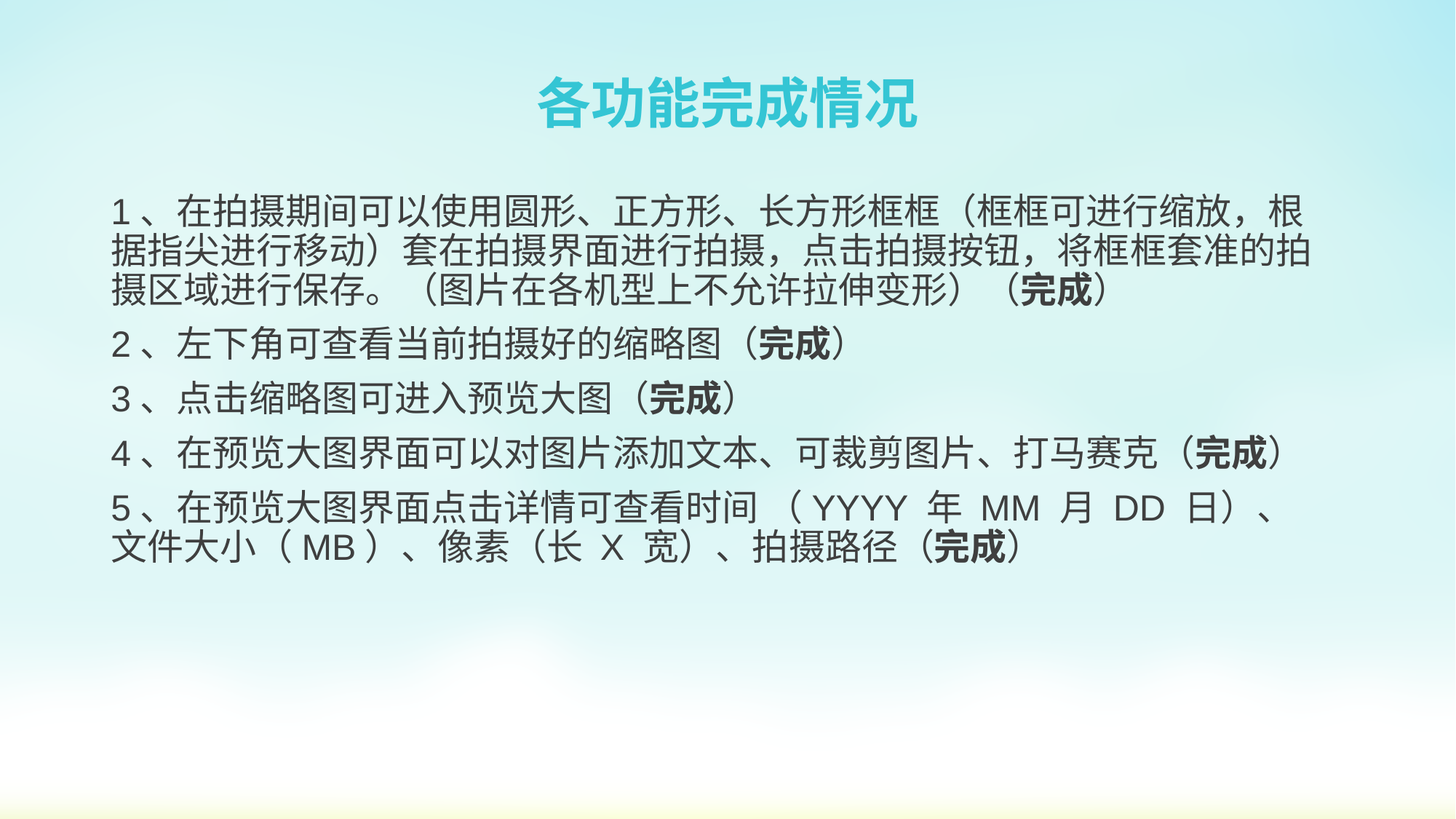

# 各功能完成情况
1、在拍摄期间可以使用圆形、正方形、长方形框框（框框可进行缩放，根据指尖进行移动）套在拍摄界面进行拍摄，点击拍摄按钮，将框框套准的拍摄区域进行保存。（图片在各机型上不允许拉伸变形）（完成）
2、左下角可查看当前拍摄好的缩略图（完成）
3、点击缩略图可进入预览大图（完成）
4、在预览大图界面可以对图片添加文本、可裁剪图片、打马赛克（完成）
5、在预览大图界面点击详情可查看时间 （YYYY 年 MM 月 DD 日）、文件大小（MB）、像素（长 X 宽）、拍摄路径（完成）